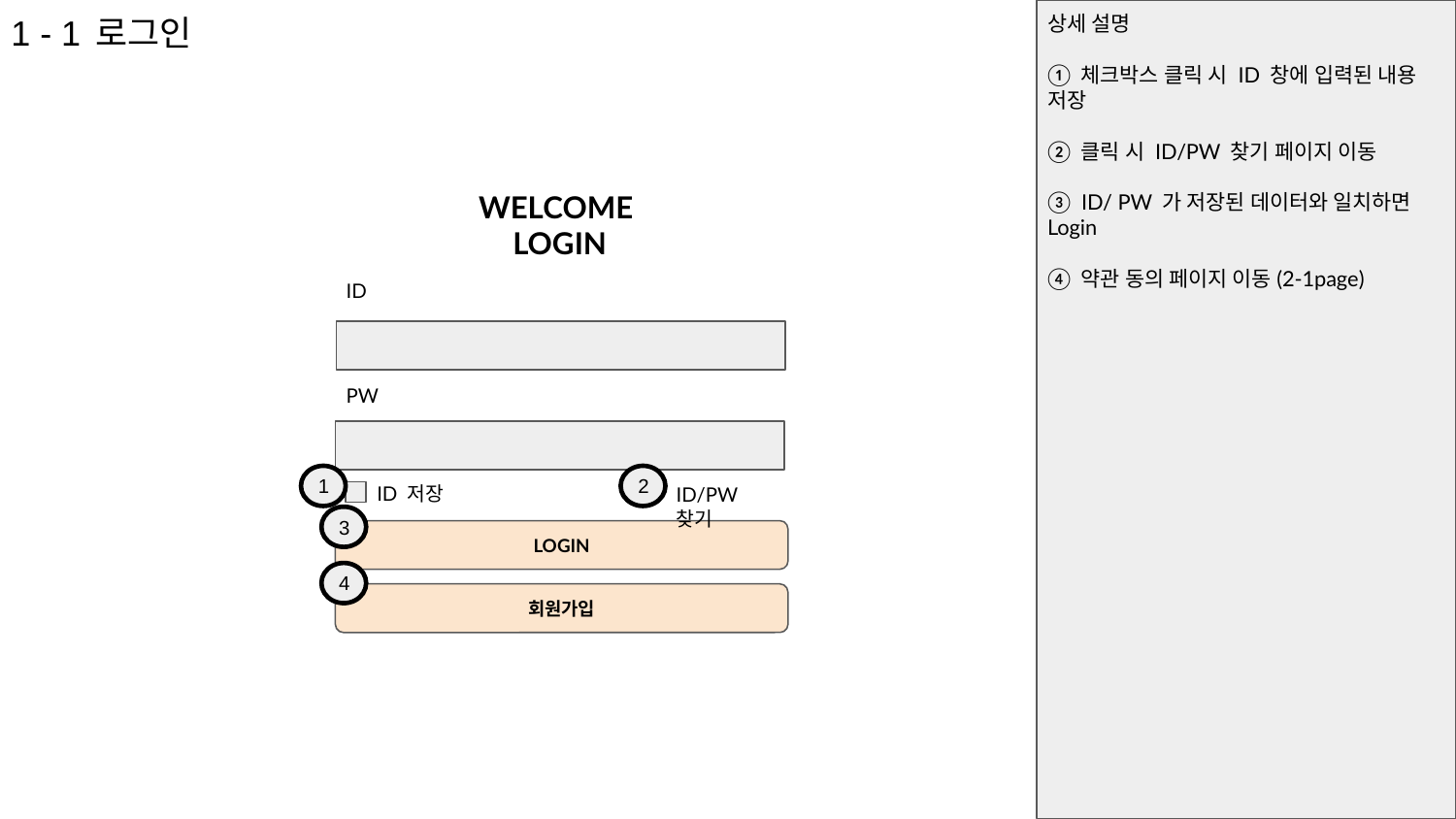

# 1 - 1 로그인
상세 설명

① 체크박스 클릭 시 ID 창에 입력된 내용 저장

② 클릭 시 ID/PW 찾기 페이지 이동

③  ID/ PW 가 저장된 데이터와 일치하면 Login

④ 약관 동의 페이지 이동(2-1page)
WELCOME
LOGIN
ID

PW

1
2
ID 저장
ID/PW 찾기

3
LOGIN
4
회원가입